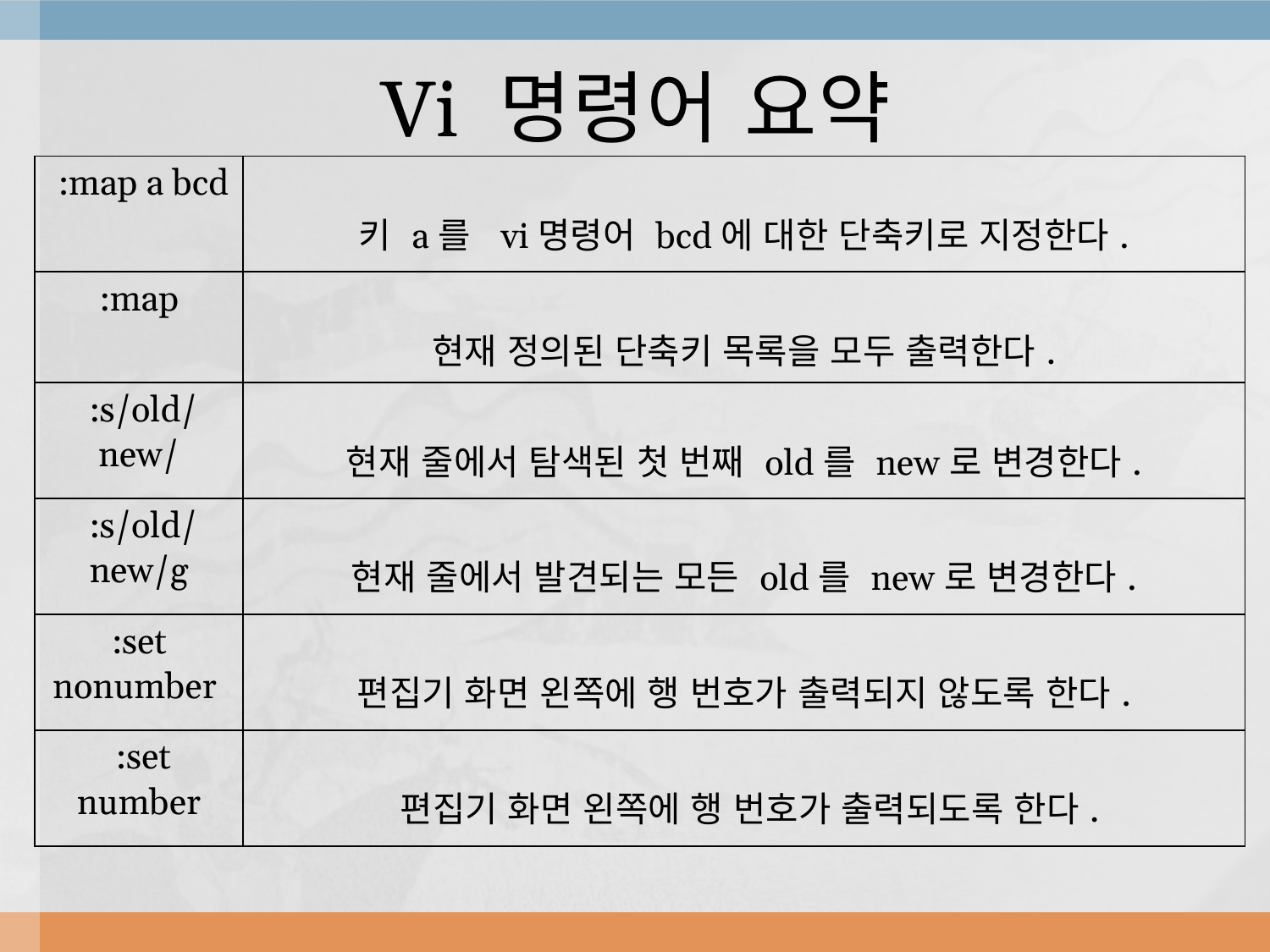

# Vi 명령어 요약
| :map a bcd | 키 a를 vi명령어 bcd에 대한 단축키로 지정한다. |
| --- | --- |
| :map | 현재 정의된 단축키 목록을 모두 출력한다. |
| :s/old/new/ | 현재 줄에서 탐색된 첫 번째 old를 new로 변경한다. |
| :s/old/new/g | 현재 줄에서 발견되는 모든 old를 new로 변경한다. |
| :set nonumber | 편집기 화면 왼쪽에 행 번호가 출력되지 않도록 한다. |
| :set number | 편집기 화면 왼쪽에 행 번호가 출력되도록 한다. |